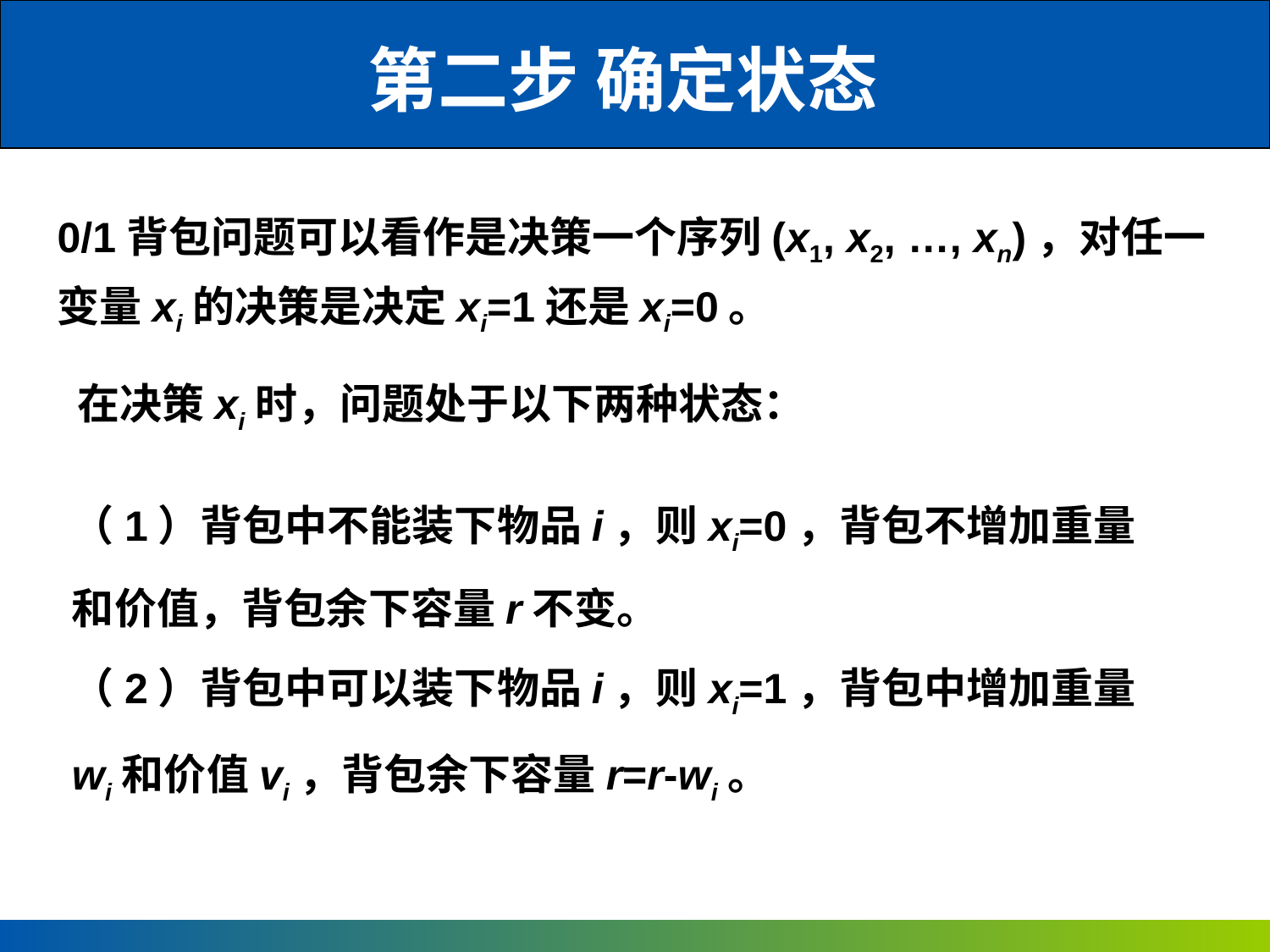

第二步 确定状态
0/1背包问题可以看作是决策一个序列(x1, x2, …, xn)，对任一变量xi的决策是决定xi=1还是xi=0。
在决策xi时，问题处于以下两种状态：
（1）背包中不能装下物品i，则xi=0，背包不增加重量和价值，背包余下容量r不变。
（2）背包中可以装下物品i，则xi=1，背包中增加重量wi和价值vi，背包余下容量r=r-wi。